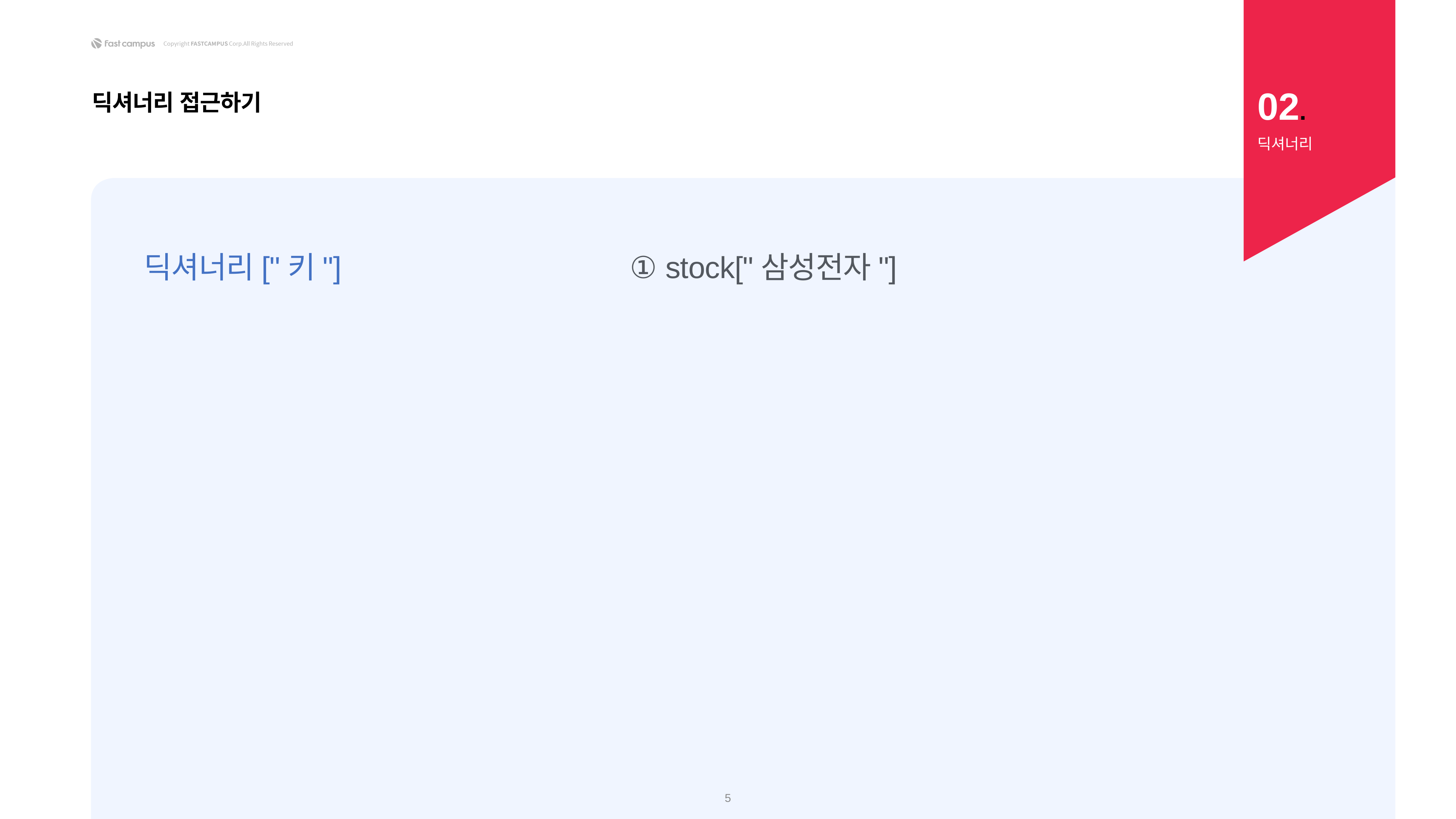

02.
딕셔너리 접근하기
딕셔너리
딕셔너리["키"]
① stock["삼성전자"]
5